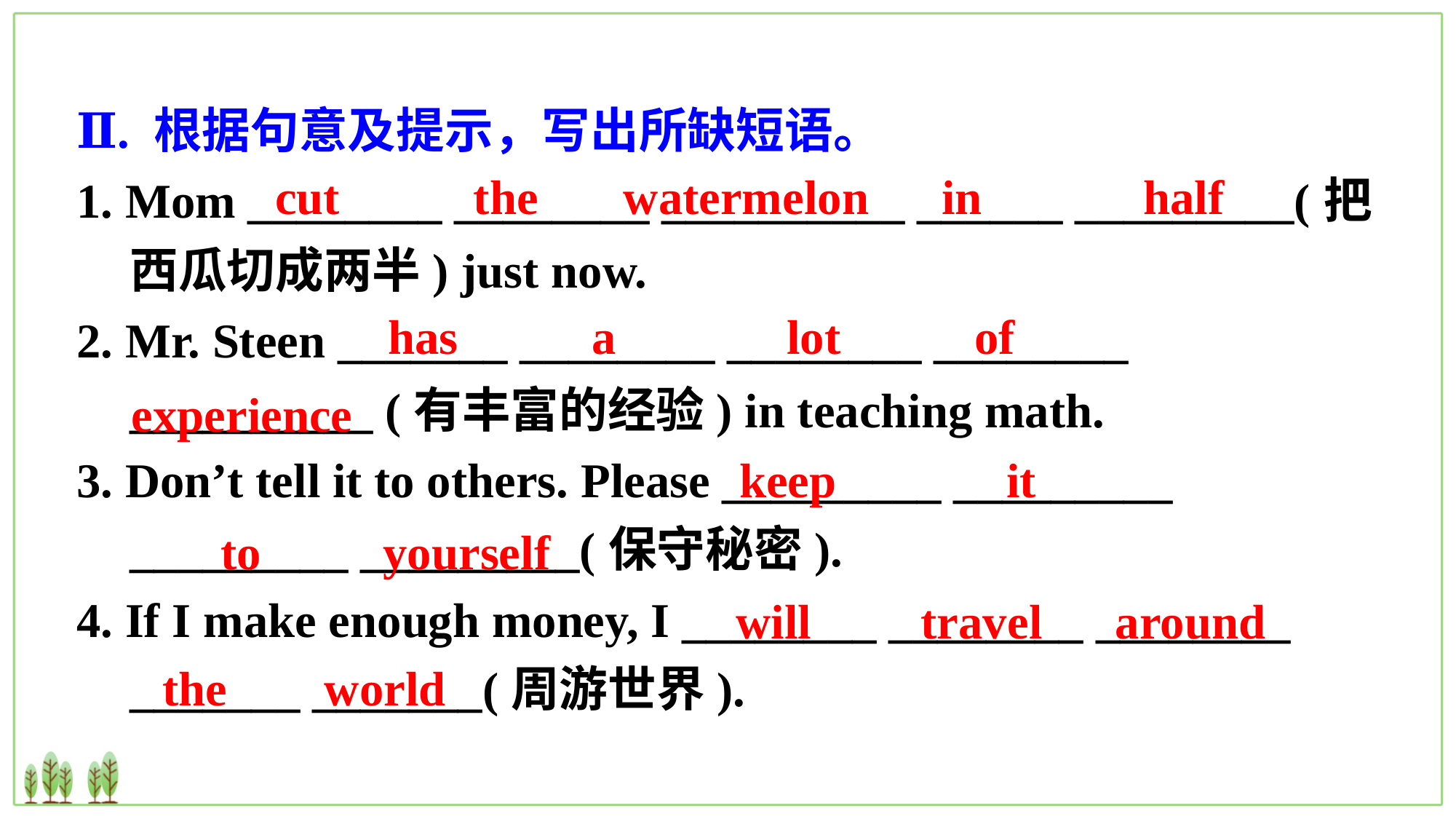

Ⅱ. 根据句意及提示，写出所缺短语。
1. Mom ________ ________ __________ ______ _________(把西瓜切成两半) just now.
2. Mr. Steen _______ ________ ________ ________ __________ (有丰富的经验) in teaching math.
3. Don’t tell it to others. Please _________ _________ _________ _________(保守秘密).
4. If I make enough money, I ________ ________ ________ _______ _______(周游世界).
cut           the       watermelon      in
half
has           a              lot           of
experience
keep              it
      to          yourself
will         travel      around
the        world